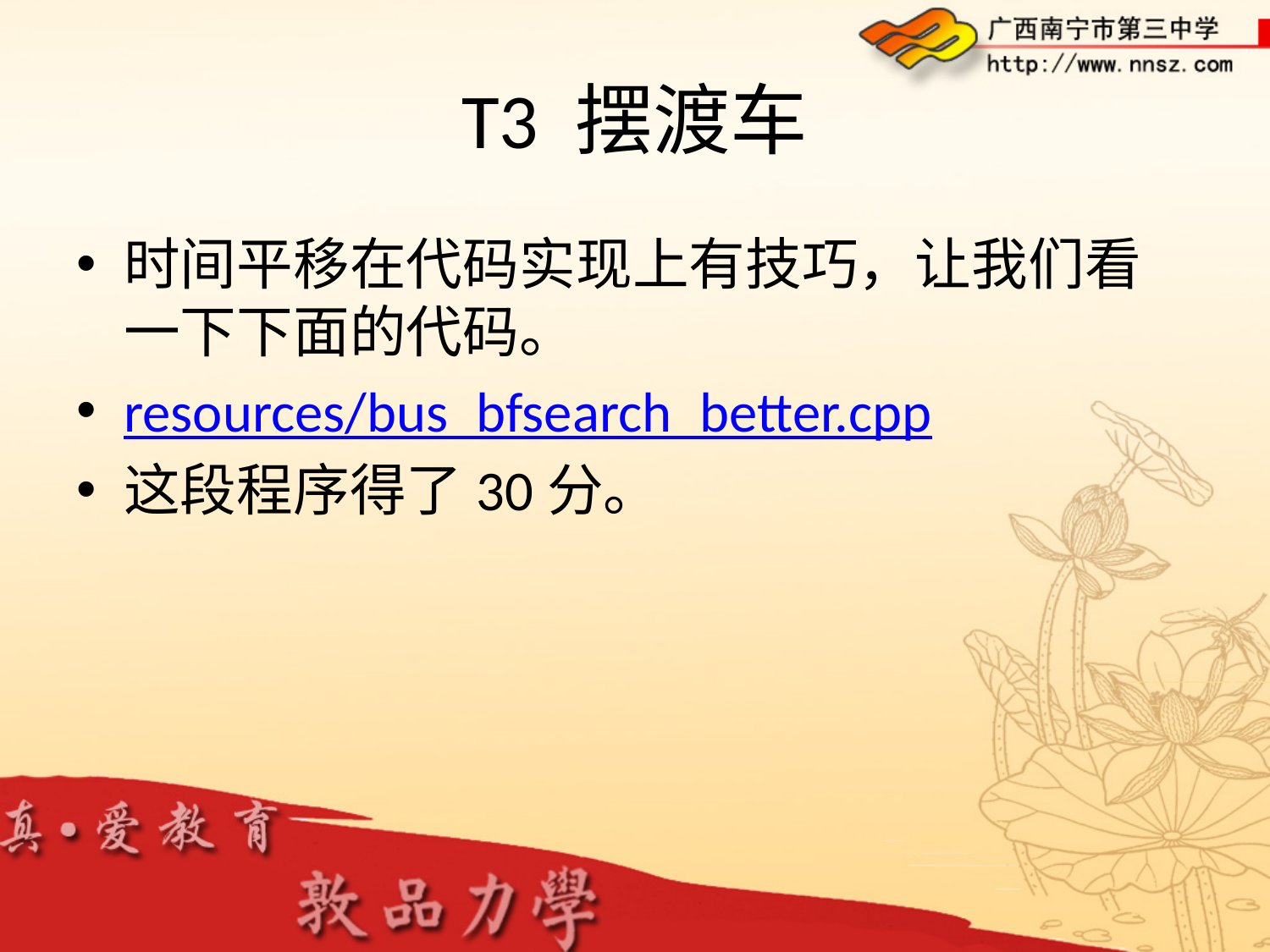

# T3 摆渡车
时间平移在代码实现上有技巧，让我们看一下下面的代码。
resources/bus_bfsearch_better.cpp
这段程序得了30分。